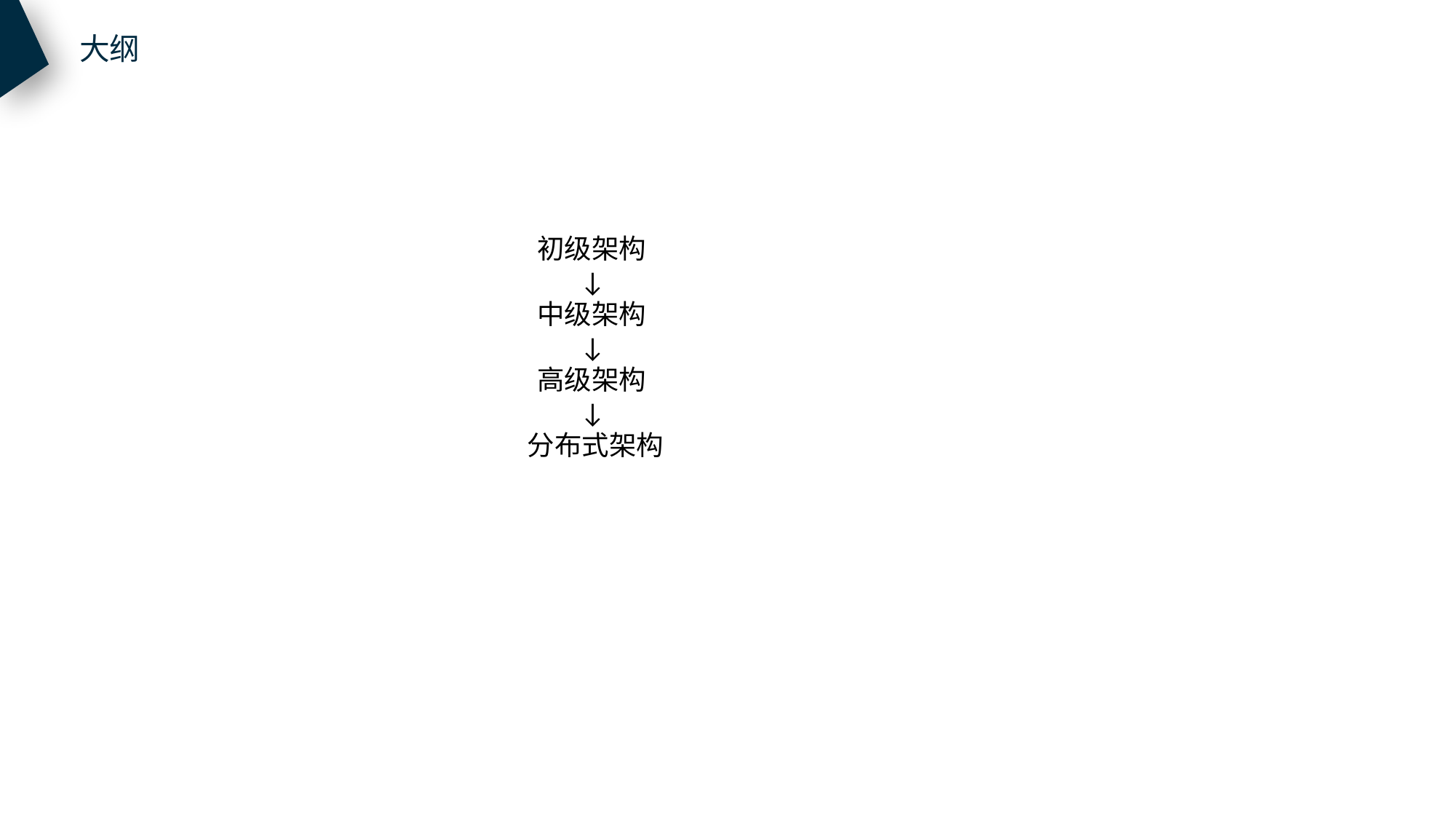

大纲
	初级架构
	       ↓
	中级架构
	       ↓
	高级架构
	       ↓
               分布式架构